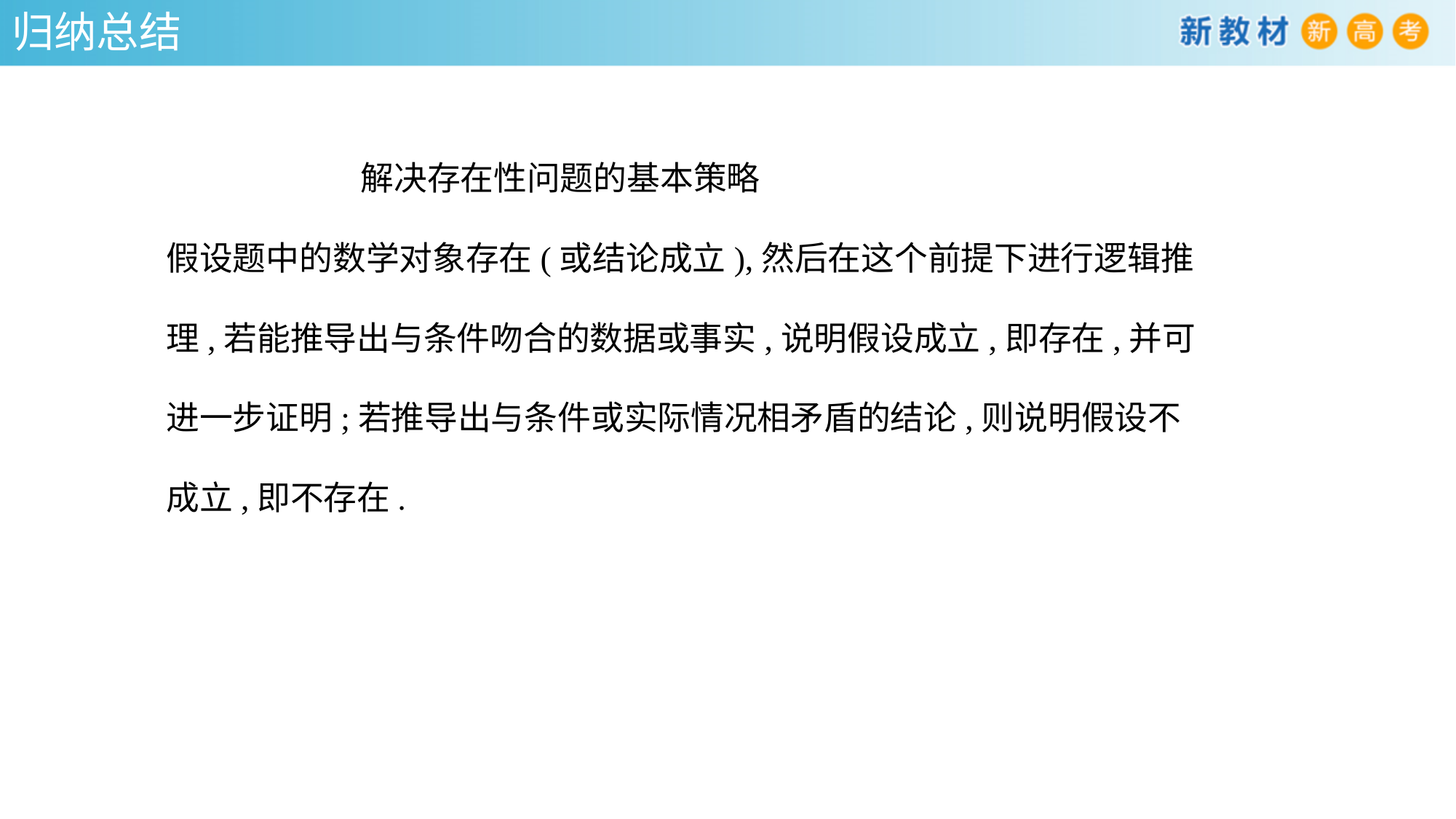

归纳总结
                         解决存在性问题的基本策略
假设题中的数学对象存在(或结论成立),然后在这个前提下进行逻辑推理,若能推导出与条件吻合的数据或事实,说明假设成立,即存在,并可进一步证明;若推导出与条件或实际情况相矛盾的结论,则说明假设不成立,即不存在.